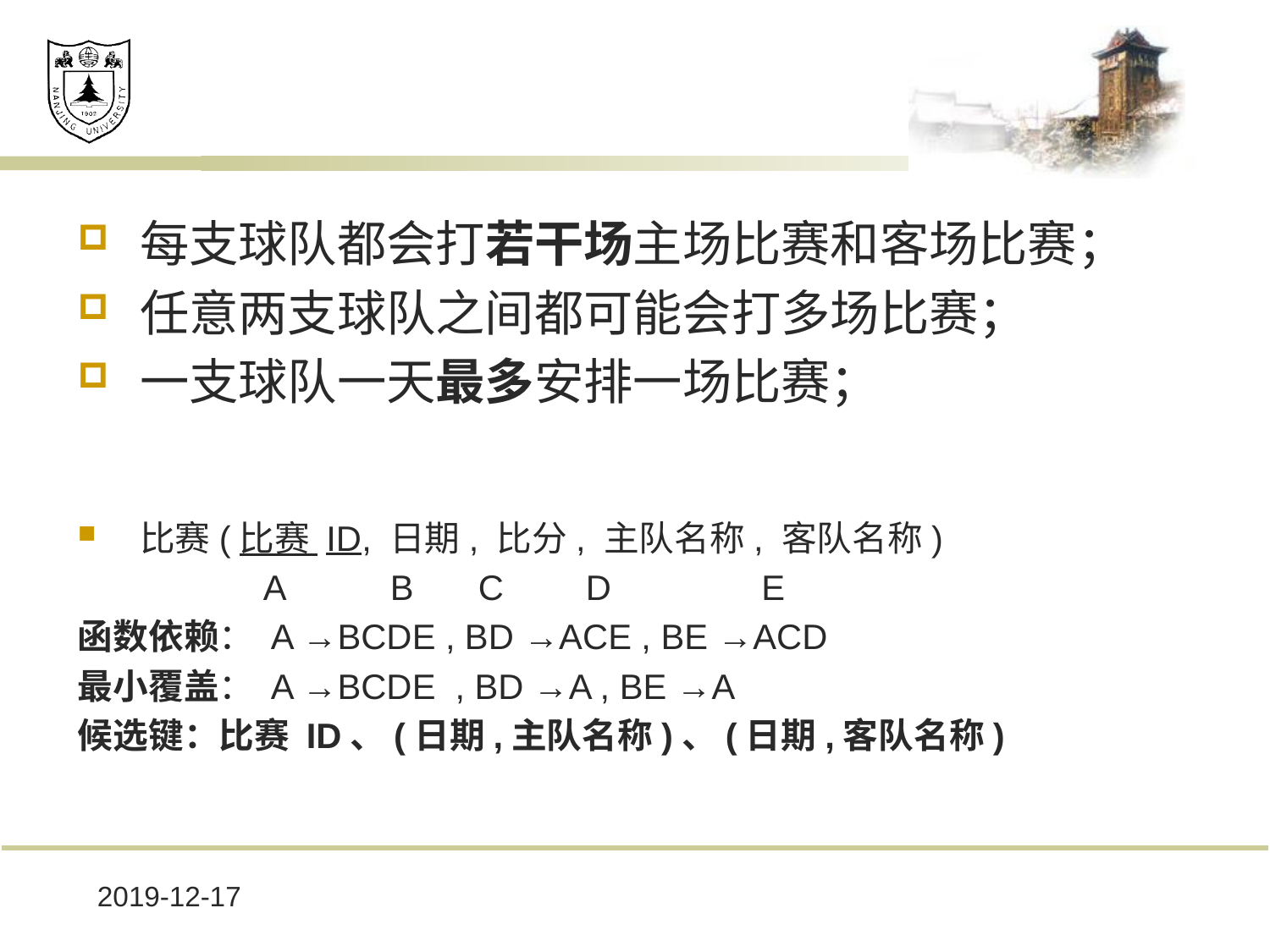

#
每支球队都会打若干场主场比赛和客场比赛；
任意两支球队之间都可能会打多场比赛；
一支球队一天最多安排一场比赛；

比赛(比赛 ID, 日期, 比分, 主队名称, 客队名称)
	      A	      B	  C	D	     E
函数依赖： A →BCDE , BD →ACE , BE →ACD
最小覆盖： A →BCDE  , BD →A , BE →A
候选键：比赛 ID、(日期,主队名称)、(日期,客队名称)

2019-12-17